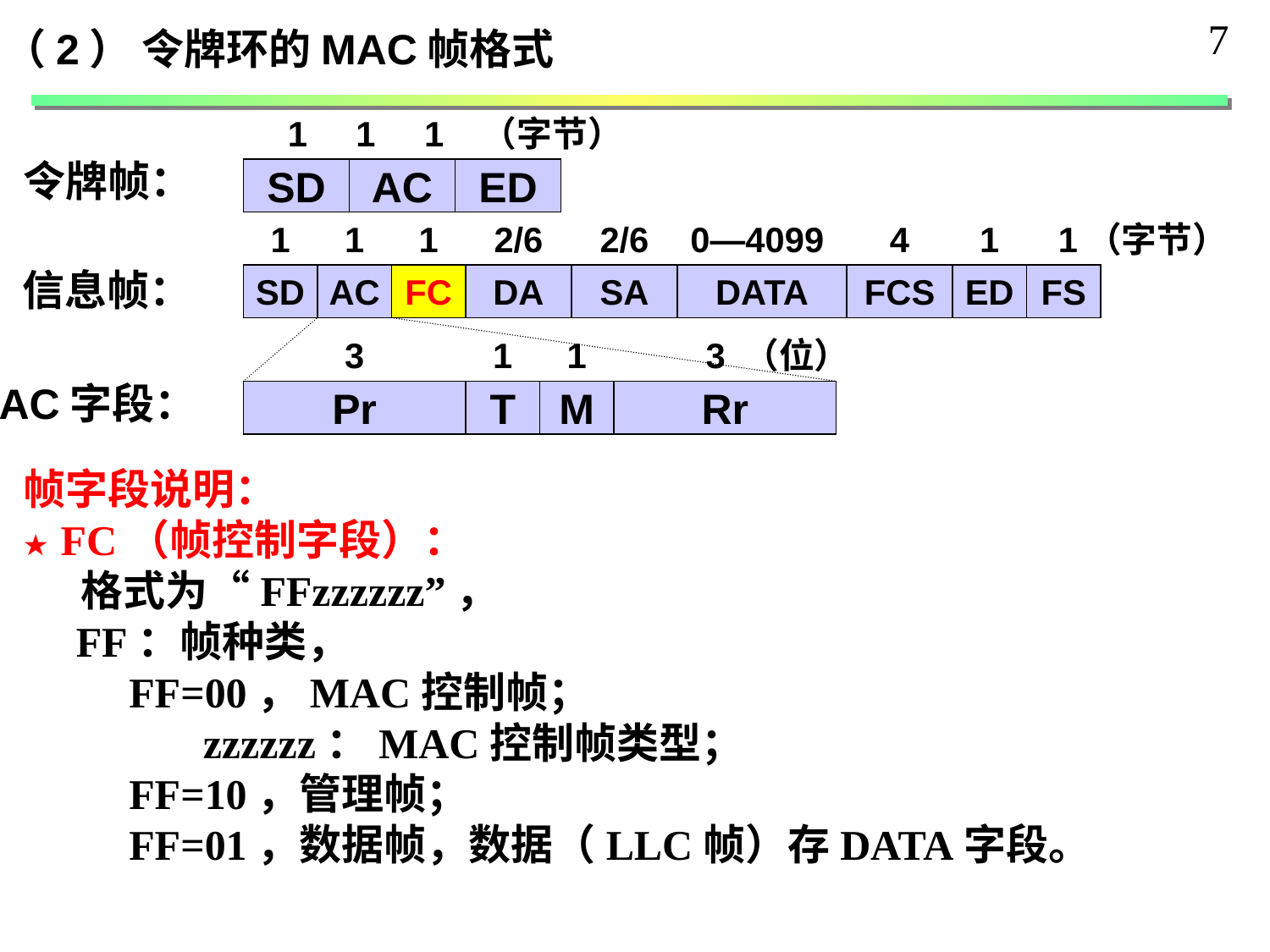

7
（2） 令牌环的MAC帧格式

1     1     1   （字节）
令牌帧：
SD
AC
ED
1
1
1
2/6
2/6
0—4099
4
1
1（字节）
信息帧：
SD
AC
FC
DA
SA
DATA
FCS
ED
FS

3
1
1
Pr
T
M
Rr
3 （位）
AC字段：
帧字段说明：
★ FC（帧控制字段）：
     格式为“FFzzzzzz”，
     FF：帧种类，
          FF=00，MAC控制帧；
                 zzzzzz：MAC控制帧类型；
          FF=10，管理帧；
          FF=01，数据帧，数据（LLC帧）存DATA字段。